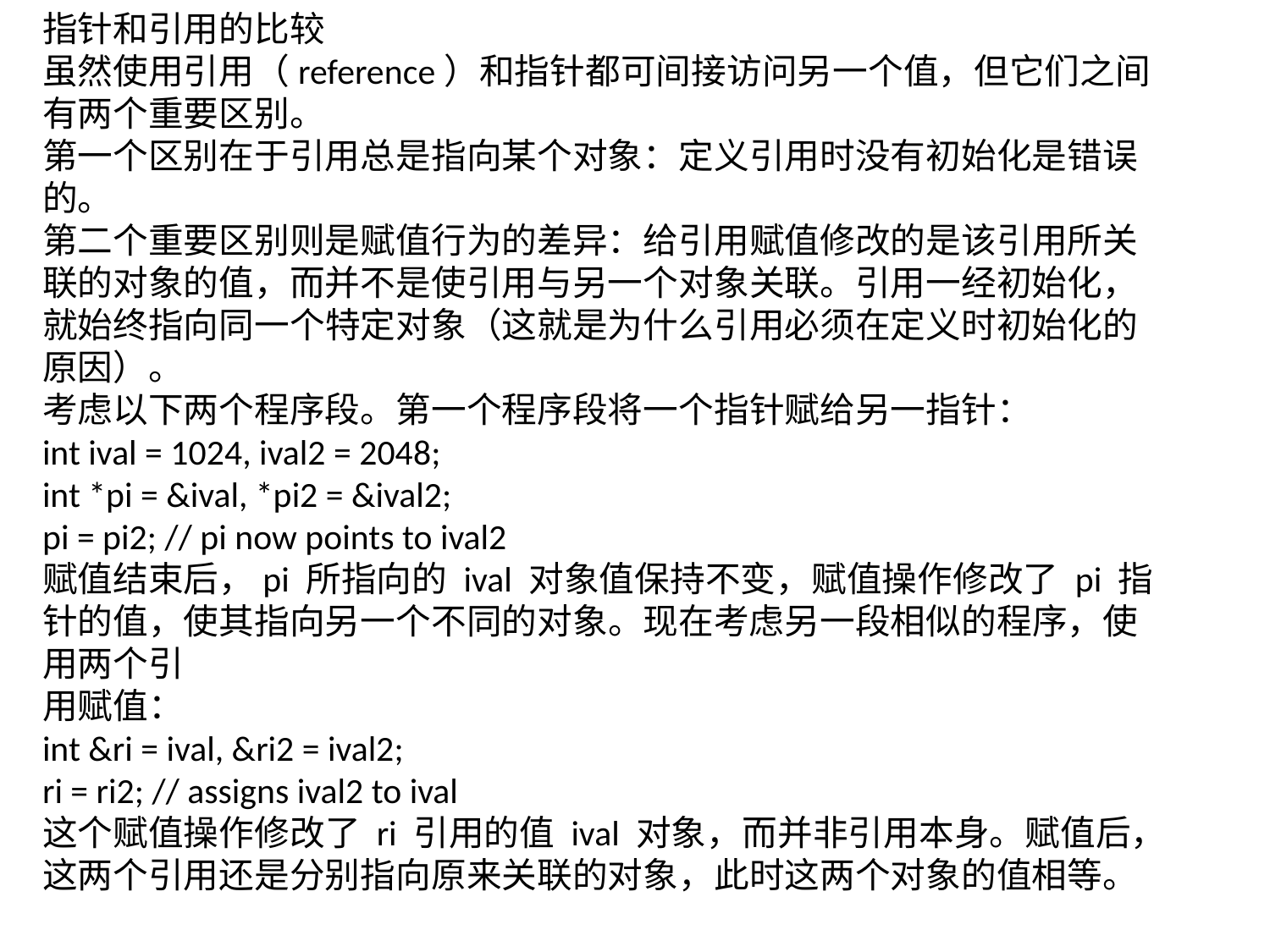

指针和引用的比较
虽然使用引用（reference）和指针都可间接访问另一个值，但它们之间有两个重要区别。
第一个区别在于引用总是指向某个对象：定义引用时没有初始化是错误的。
第二个重要区别则是赋值行为的差异：给引用赋值修改的是该引用所关联的对象的值，而并不是使引用与另一个对象关联。引用一经初始化，就始终指向同一个特定对象（这就是为什么引用必须在定义时初始化的原因）。
考虑以下两个程序段。第一个程序段将一个指针赋给另一指针：
int ival = 1024, ival2 = 2048;
int *pi = &ival, *pi2 = &ival2;
pi = pi2; // pi now points to ival2
赋值结束后，pi 所指向的 ival 对象值保持不变，赋值操作修改了 pi 指
针的值，使其指向另一个不同的对象。现在考虑另一段相似的程序，使用两个引
用赋值：
int &ri = ival, &ri2 = ival2;
ri = ri2; // assigns ival2 to ival
这个赋值操作修改了 ri 引用的值 ival 对象，而并非引用本身。赋值后，
这两个引用还是分别指向原来关联的对象，此时这两个对象的值相等。